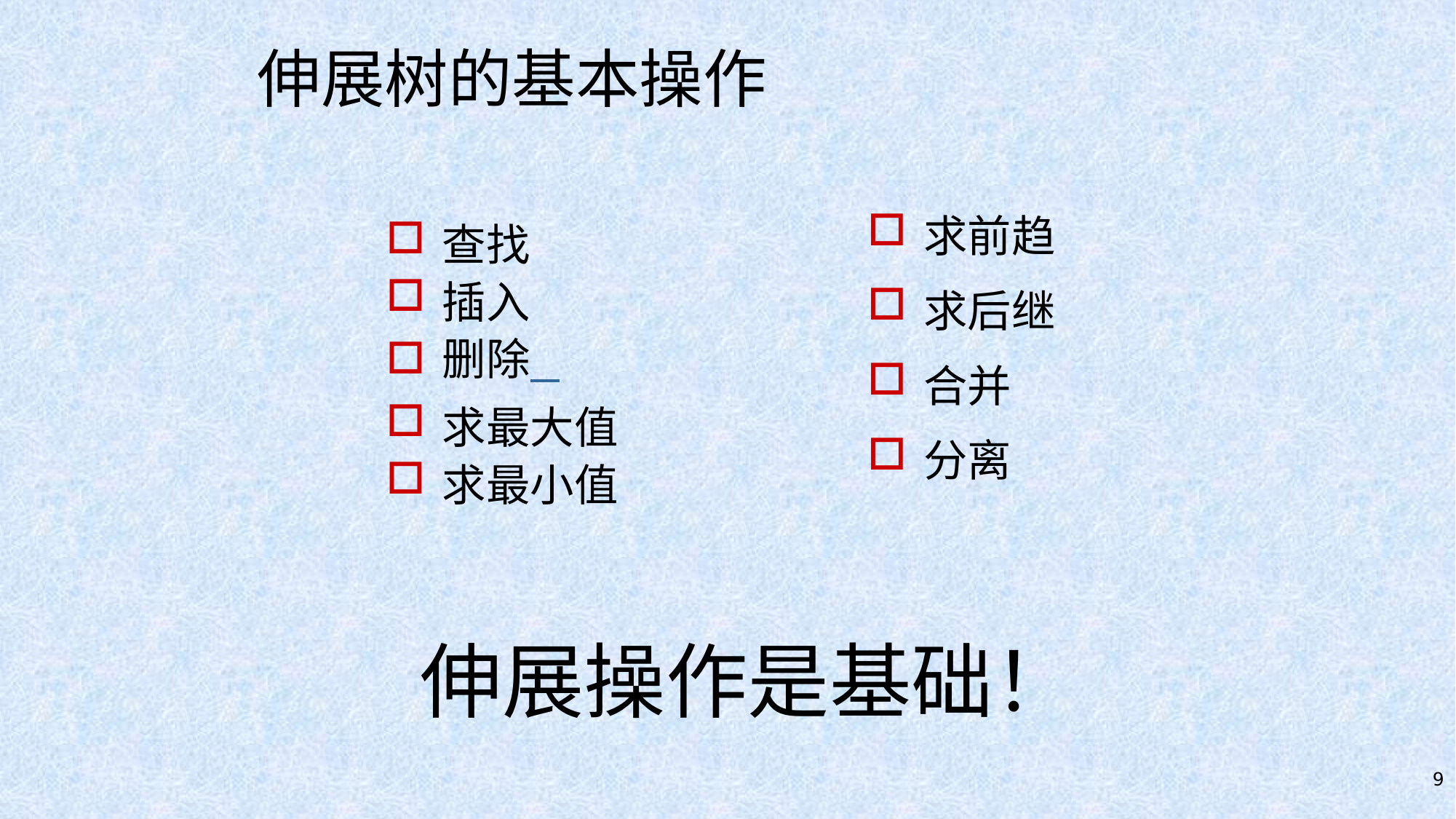

# 伸展树的基本操作
求前趋
求后继
合并
分离
查找
插入
删除
求最大值
求最小值
伸展操作是基础！
9